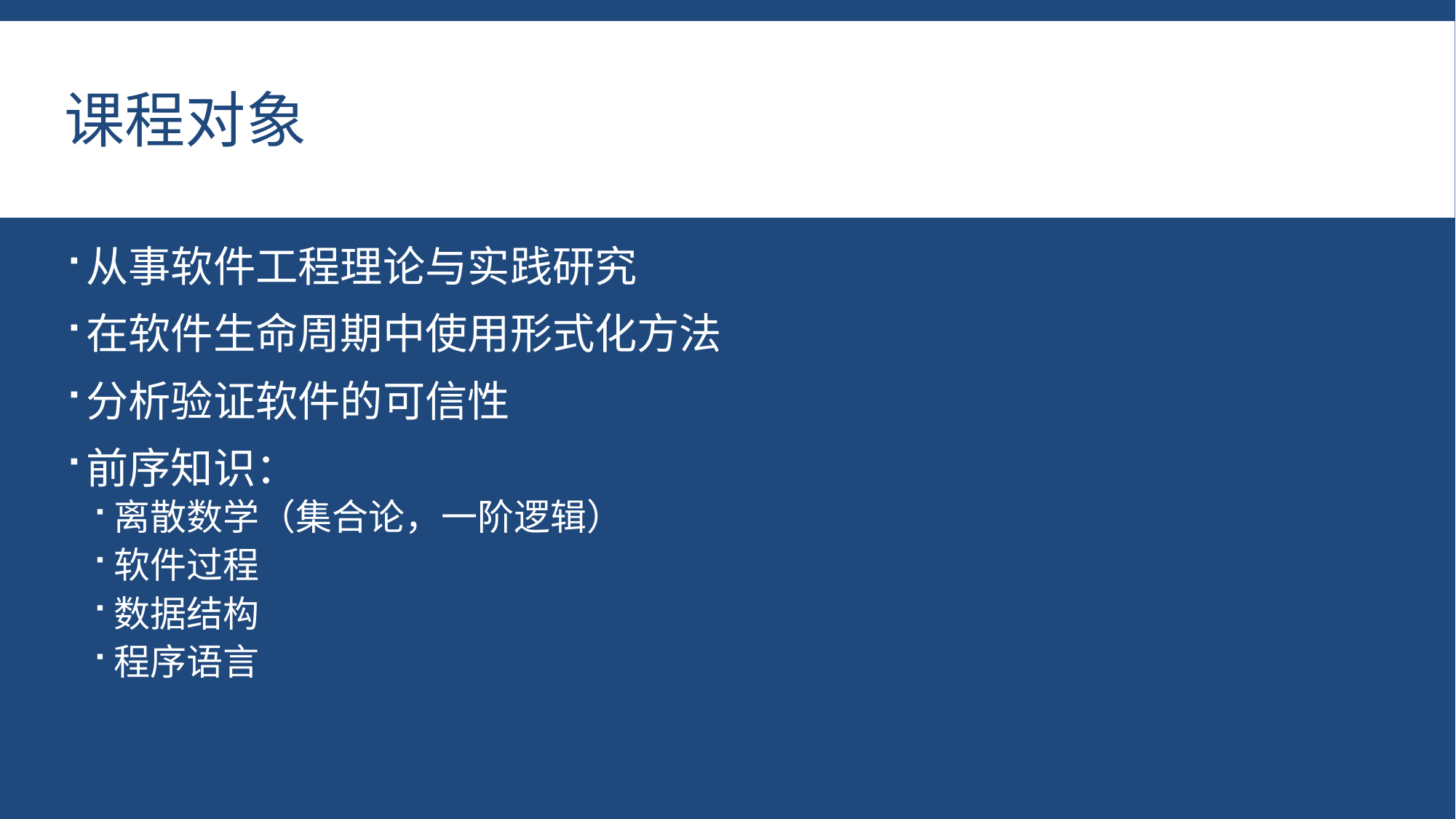

# 课程对象
从事软件工程理论与实践研究
在软件生命周期中使用形式化方法
分析验证软件的可信性
前序知识：
离散数学（集合论，一阶逻辑）
软件过程
数据结构
程序语言